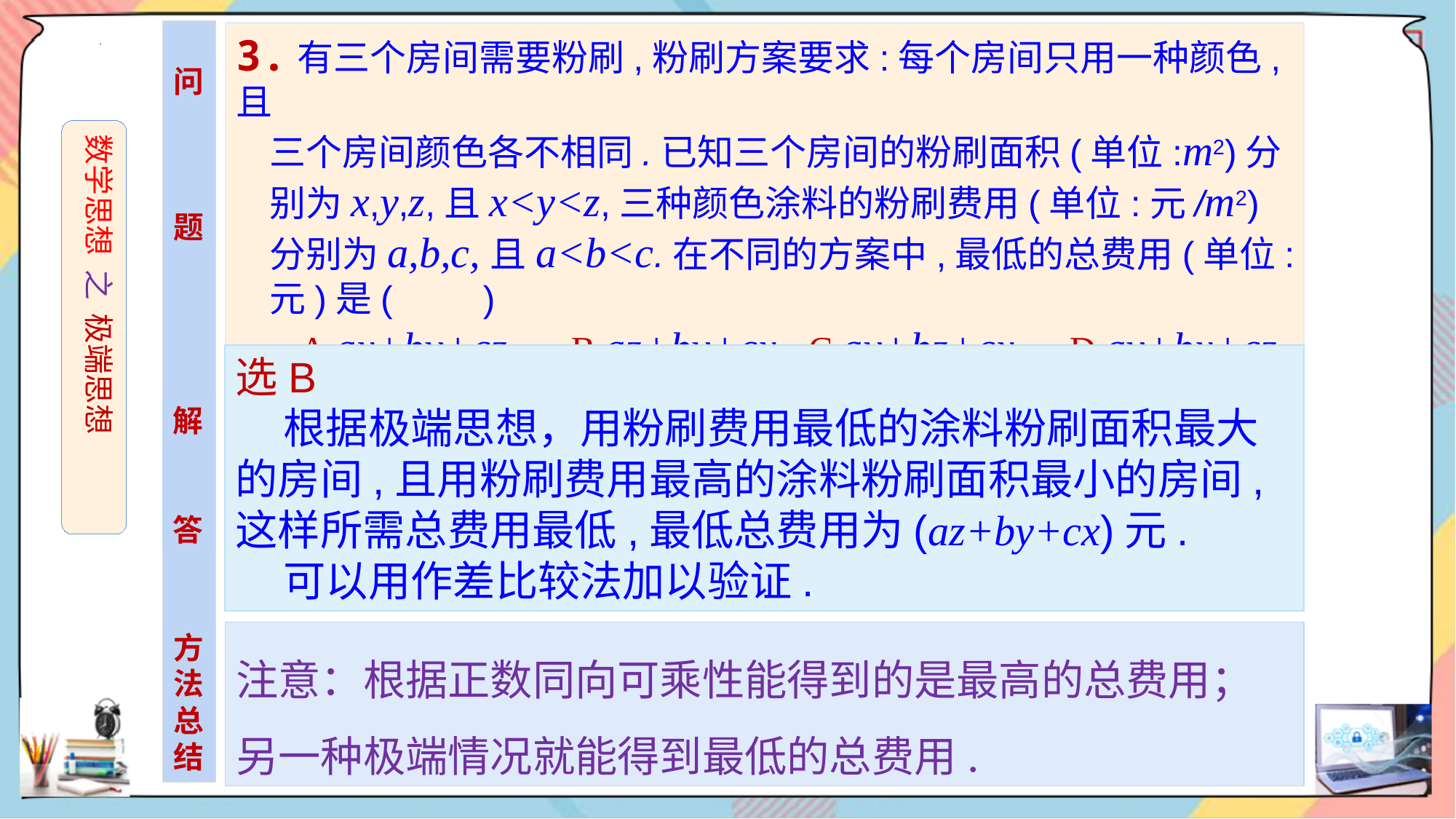

3.有三个房间需要粉刷,粉刷方案要求:每个房间只用一种颜色,且
   三个房间颜色各不相同.已知三个房间的粉刷面积(单位:m2)分
   别为x,y,z,且x<y<z,三种颜色涂料的粉刷费用(单位:元/m2)
   分别为a,b,c,且a<b<c.在不同的方案中,最低的总费用(单位:
   元)是(　　)
       A.ax+by+cz　 B.az+by+cx   C.ay+bz+cx　D.ay+bx+cz
问

题
数学思想  之  极端思想
选B
    根据极端思想，用粉刷费用最低的涂料粉刷面积最大的房间,且用粉刷费用最高的涂料粉刷面积最小的房间,这样所需总费用最低,最低总费用为(az+by+cx)元.
    可以用作差比较法加以验证.
解

答
注意：根据正数同向可乘性能得到的是最高的总费用；另一种极端情况就能得到最低的总费用.
方法总结